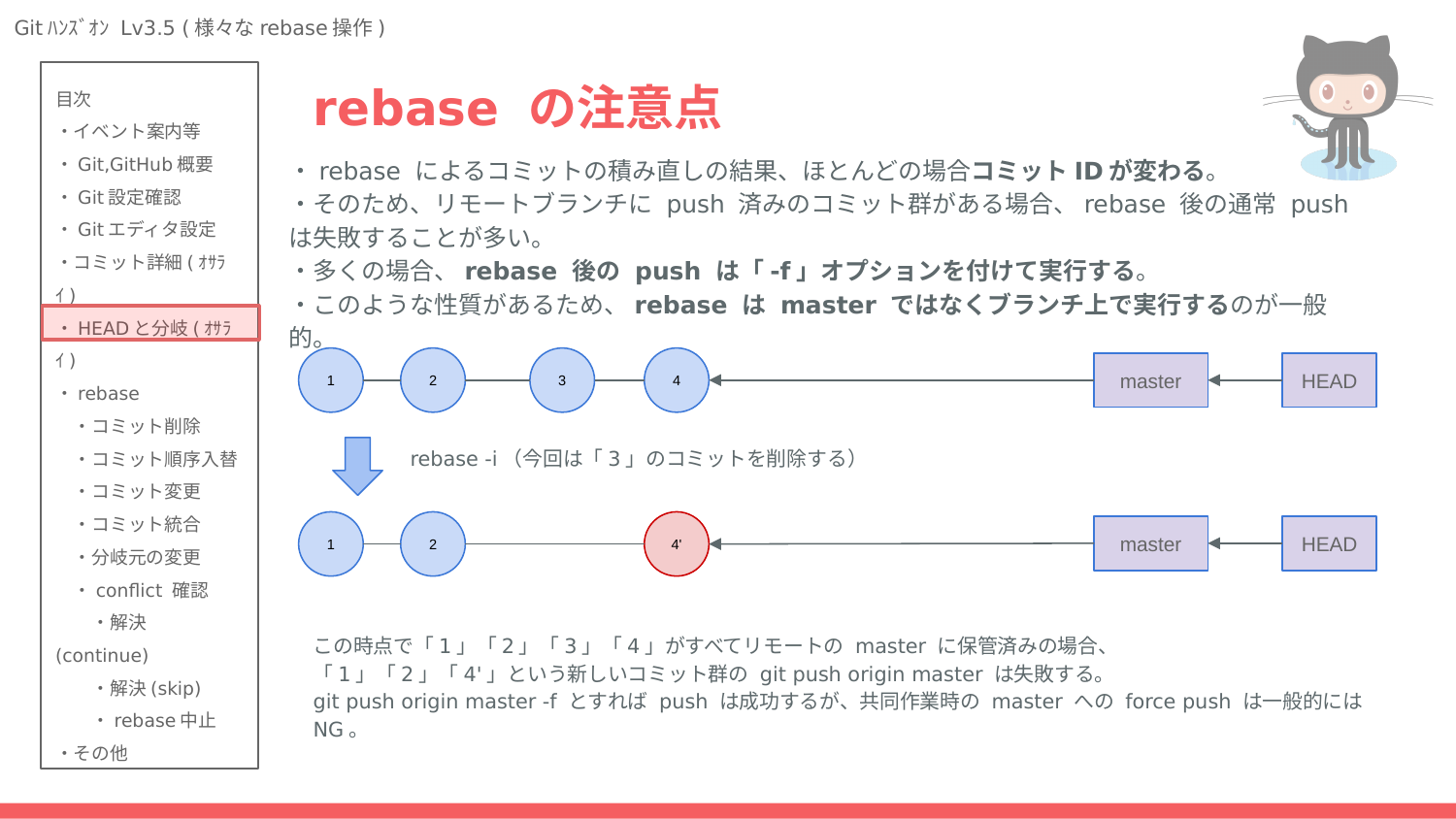

# rebase の注意点
・rebase によるコミットの積み直しの結果、ほとんどの場合コミットIDが変わる。
・そのため、リモートブランチに push 済みのコミット群がある場合、rebase 後の通常 push は失敗することが多い。
・多くの場合、rebase 後の push は「-f」オプションを付けて実行する。
・このような性質があるため、rebase は master ではなくブランチ上で実行するのが一般的。

1
2
3
4
master
HEAD
rebase -i（今回は「3」のコミットを削除する）

1
2
4'
master
HEAD
この時点で「1」「2」「3」「4」がすべてリモートの master に保管済みの場合、
「1」「2」「4'」という新しいコミット群の git push origin master は失敗する。
git push origin master -f とすれば push は成功するが、共同作業時の master への force push は一般的にはNG。